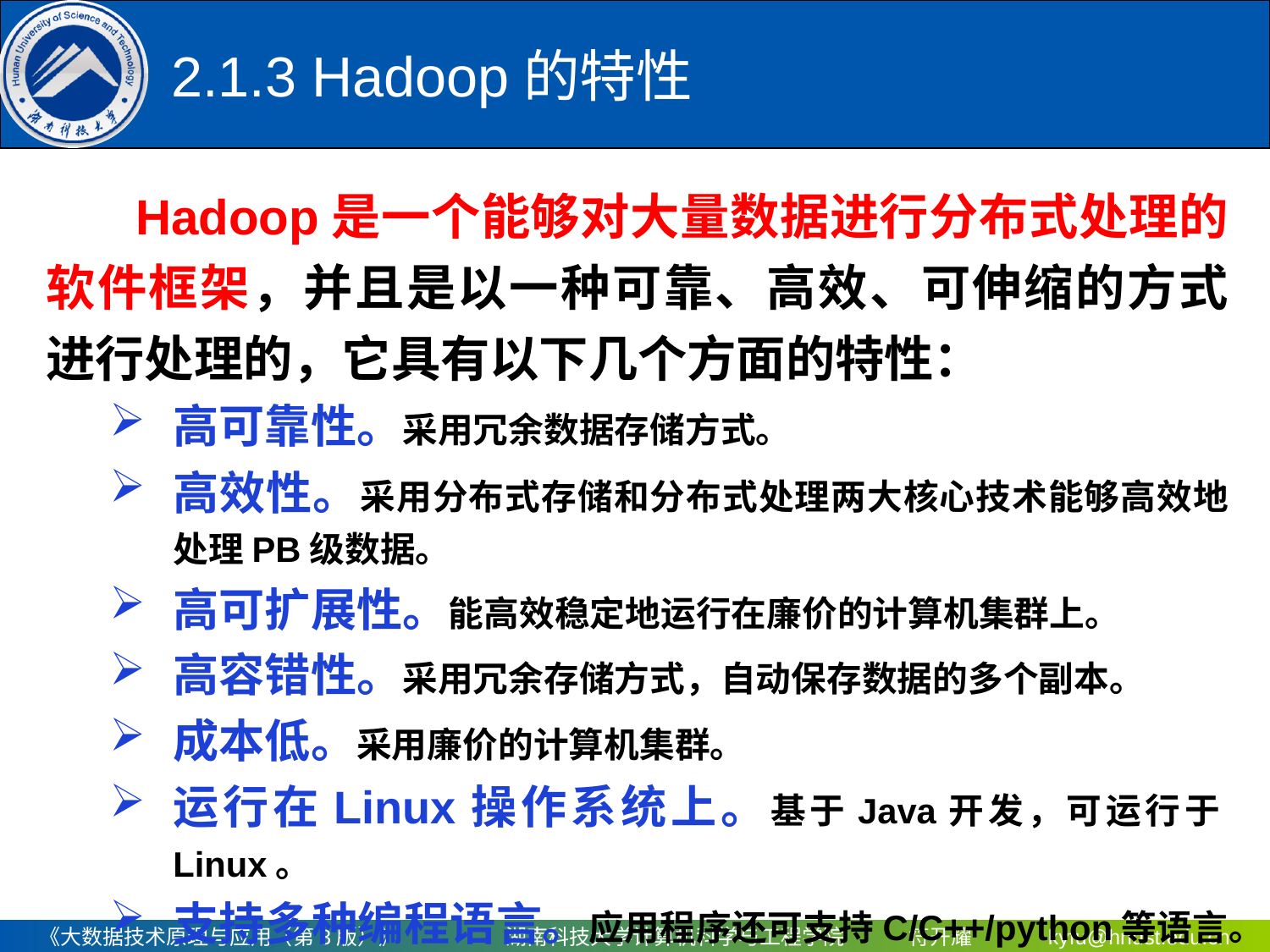

2.1.3 Hadoop的特性
       Hadoop是一个能够对大量数据进行分布式处理的软件框架，并且是以一种可靠、高效、可伸缩的方式进行处理的，它具有以下几个方面的特性：
高可靠性。采用冗余数据存储方式。
高效性。采用分布式存储和分布式处理两大核心技术能够高效地处理PB级数据。
高可扩展性。能高效稳定地运行在廉价的计算机集群上。
高容错性。采用冗余存储方式，自动保存数据的多个副本。
成本低。采用廉价的计算机集群。
运行在Linux操作系统上。基于Java开发，可运行于Linux。
支持多种编程语言。应用程序还可支持C/C++/python等语言。